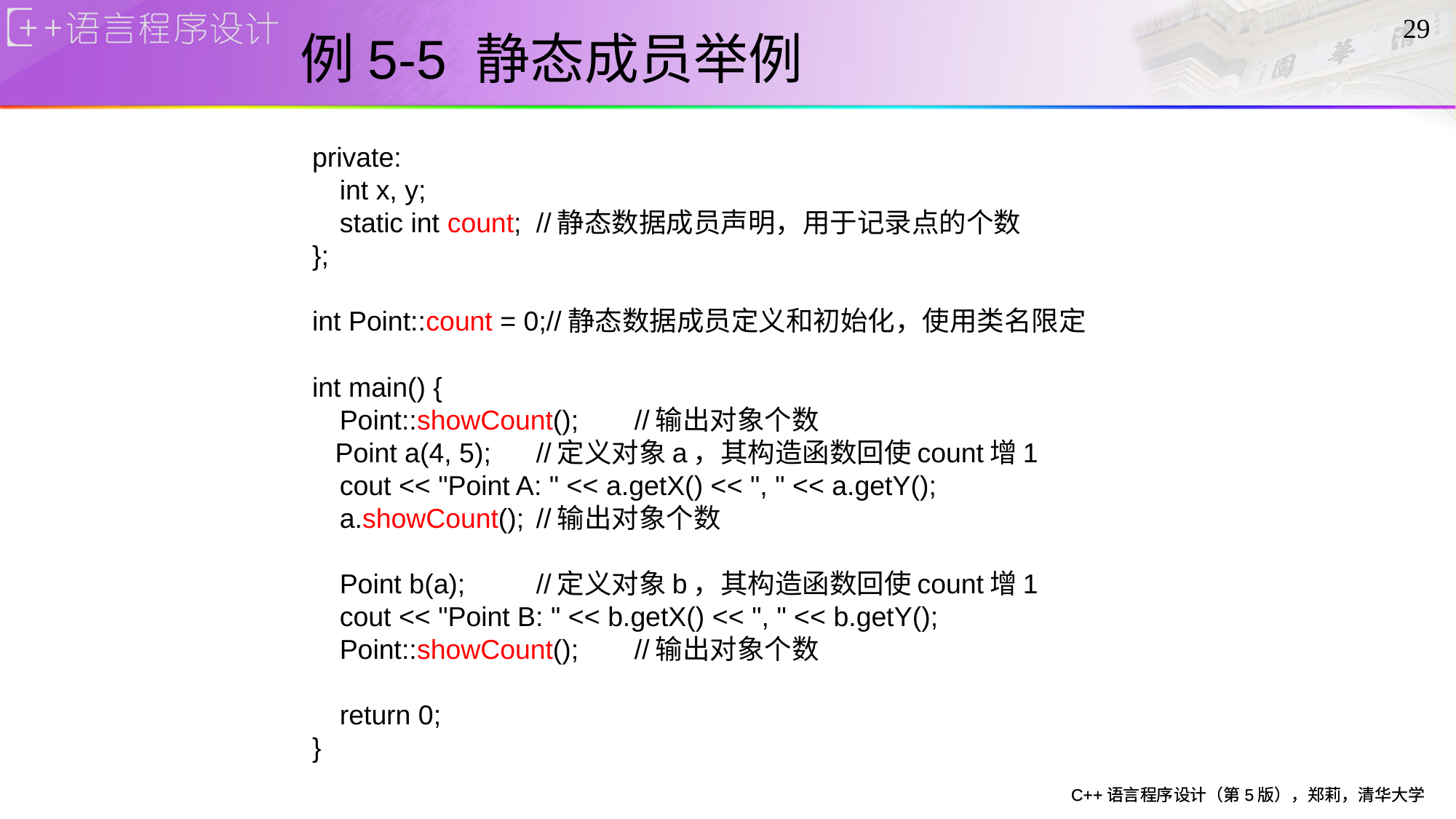

# 例5-5 静态成员举例
29
private:
	int x, y;
	static int count;	//静态数据成员声明，用于记录点的个数
};

int Point::count = 0;//静态数据成员定义和初始化，使用类名限定

int main() {
	Point::showCount();	//输出对象个数
   Point a(4, 5);	//定义对象a，其构造函数回使count增1
	cout << "Point A: " << a.getX() << ", " << a.getY();
	a.showCount();	//输出对象个数

	Point b(a);	//定义对象b，其构造函数回使count增1
	cout << "Point B: " << b.getX() << ", " << b.getY();
	Point::showCount();	//输出对象个数

	return 0;
}